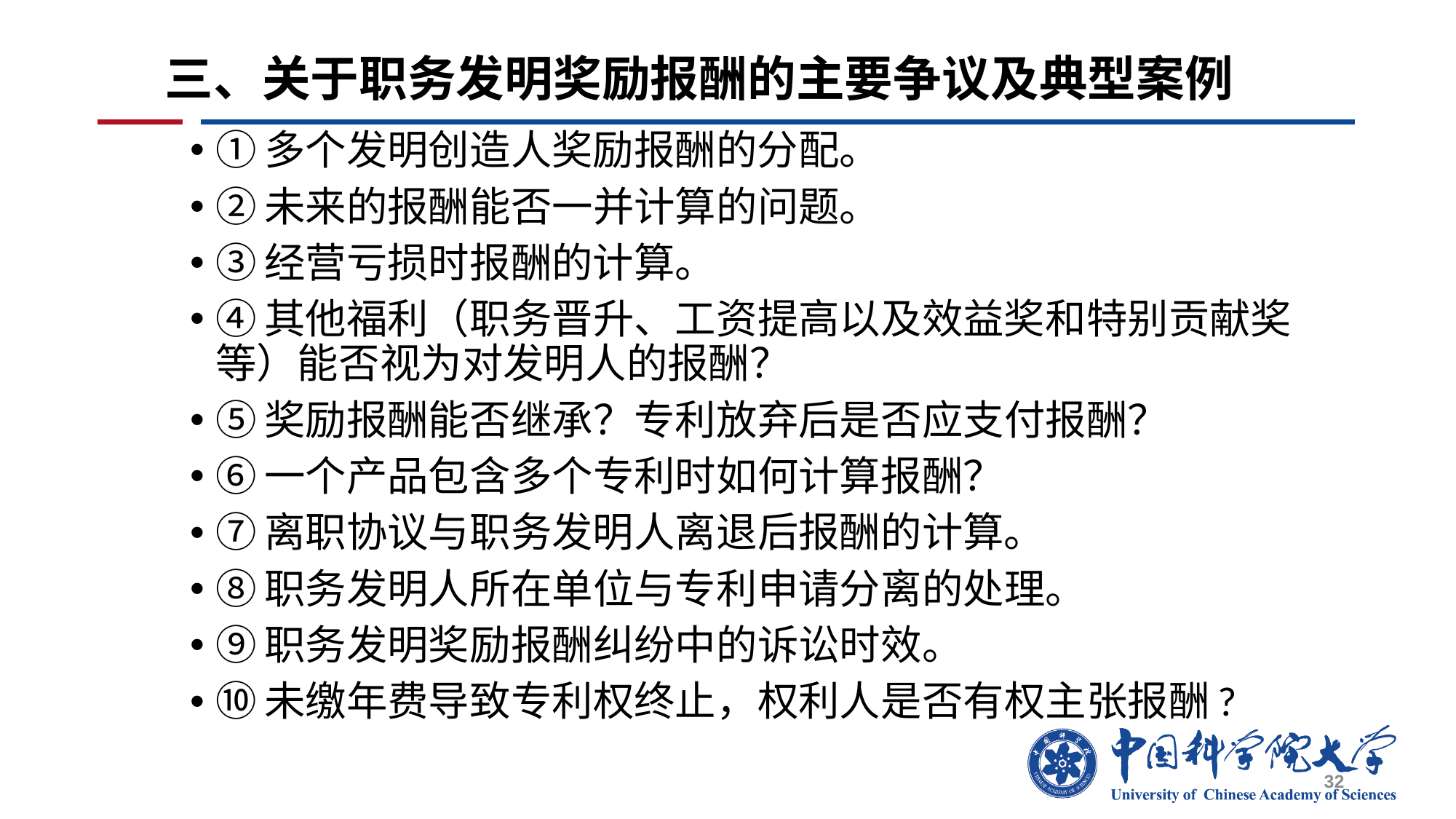

# 三、关于职务发明奖励报酬的主要争议及典型案例
①多个发明创造人奖励报酬的分配。
②未来的报酬能否一并计算的问题。
③经营亏损时报酬的计算。
④其他福利（职务晋升、工资提高以及效益奖和特别贡献奖等）能否视为对发明人的报酬？
⑤奖励报酬能否继承？专利放弃后是否应支付报酬？
⑥一个产品包含多个专利时如何计算报酬？
⑦离职协议与职务发明人离退后报酬的计算。
⑧职务发明人所在单位与专利申请分离的处理。
⑨职务发明奖励报酬纠纷中的诉讼时效。
⑩未缴年费导致专利权终止，权利人是否有权主张报酬?

32